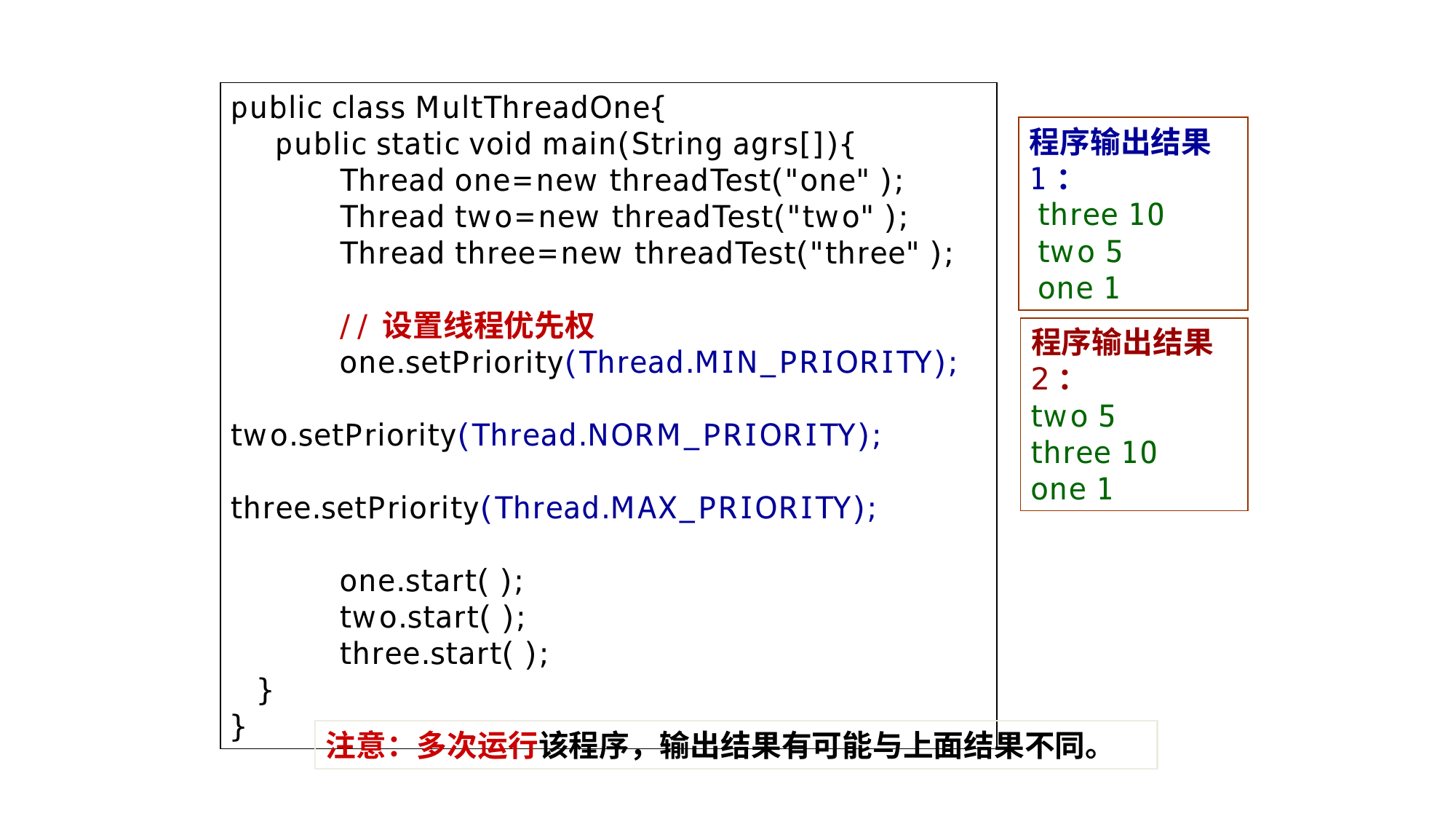

public class MultThreadOne{
     public static void main(String agrs[]){
	Thread one=new threadTest("one" );
	Thread two=new threadTest("two" );
	Thread three=new threadTest("three" );

	//设置线程优先权
	one.setPriority(Thread.MIN_PRIORITY);
	two.setPriority(Thread.NORM_PRIORITY);
	three.setPriority(Thread.MAX_PRIORITY);

	one.start( );
	two.start( );
	three.start( );
   }
}
程序输出结果1：
 three 10
 two 5
 one 1
程序输出结果2：
two 5
three 10
one 1
注意：多次运行该程序，输出结果有可能与上面结果不同。
22